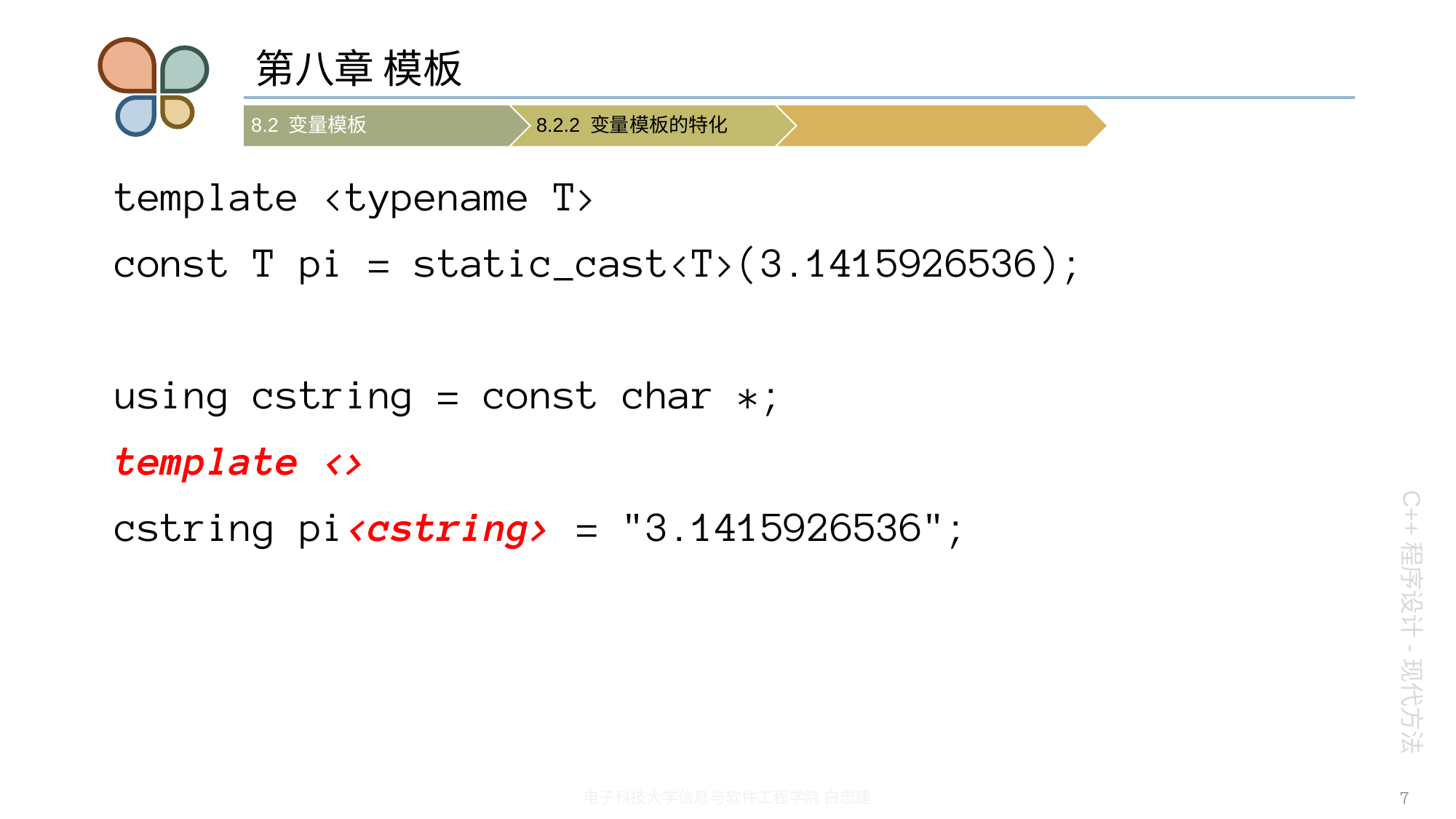

# 第八章 模板
8.2 变量模板
8.2.2 变量模板的特化

template <typename T>
const T pi = static_cast<T>(3.1415926536);

using cstring = const char *;
template <>
cstring pi<cstring> = "3.1415926536";

7